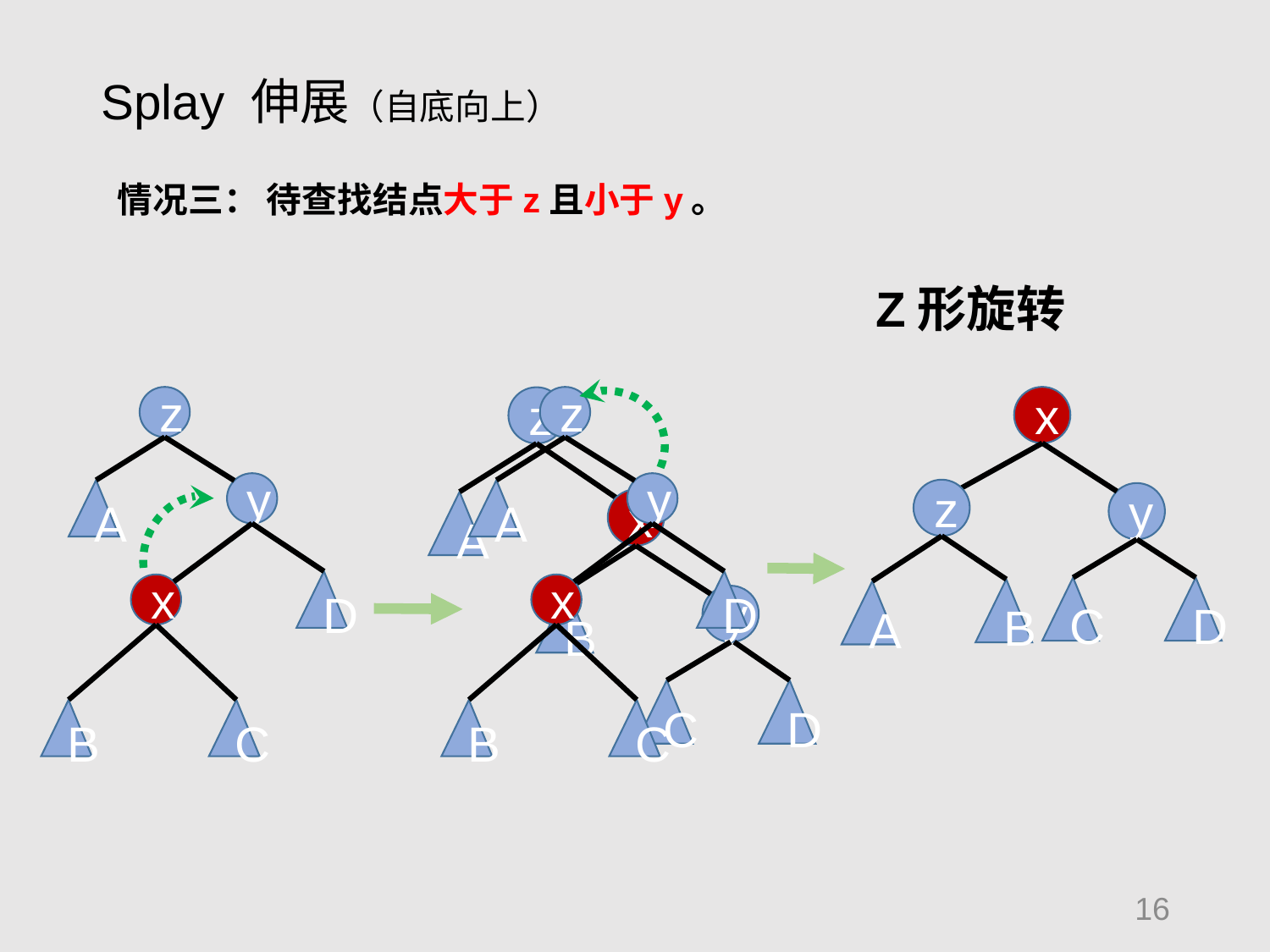

Splay 伸展（自底向上）
情况三： 待查找结点大于z且小于y。
Z形旋转

z
y
A
D
x
B
C
z
y
A
D
x
B
C
x
z
y
C
D
B
A
z
x
A
y
B
C
D

16